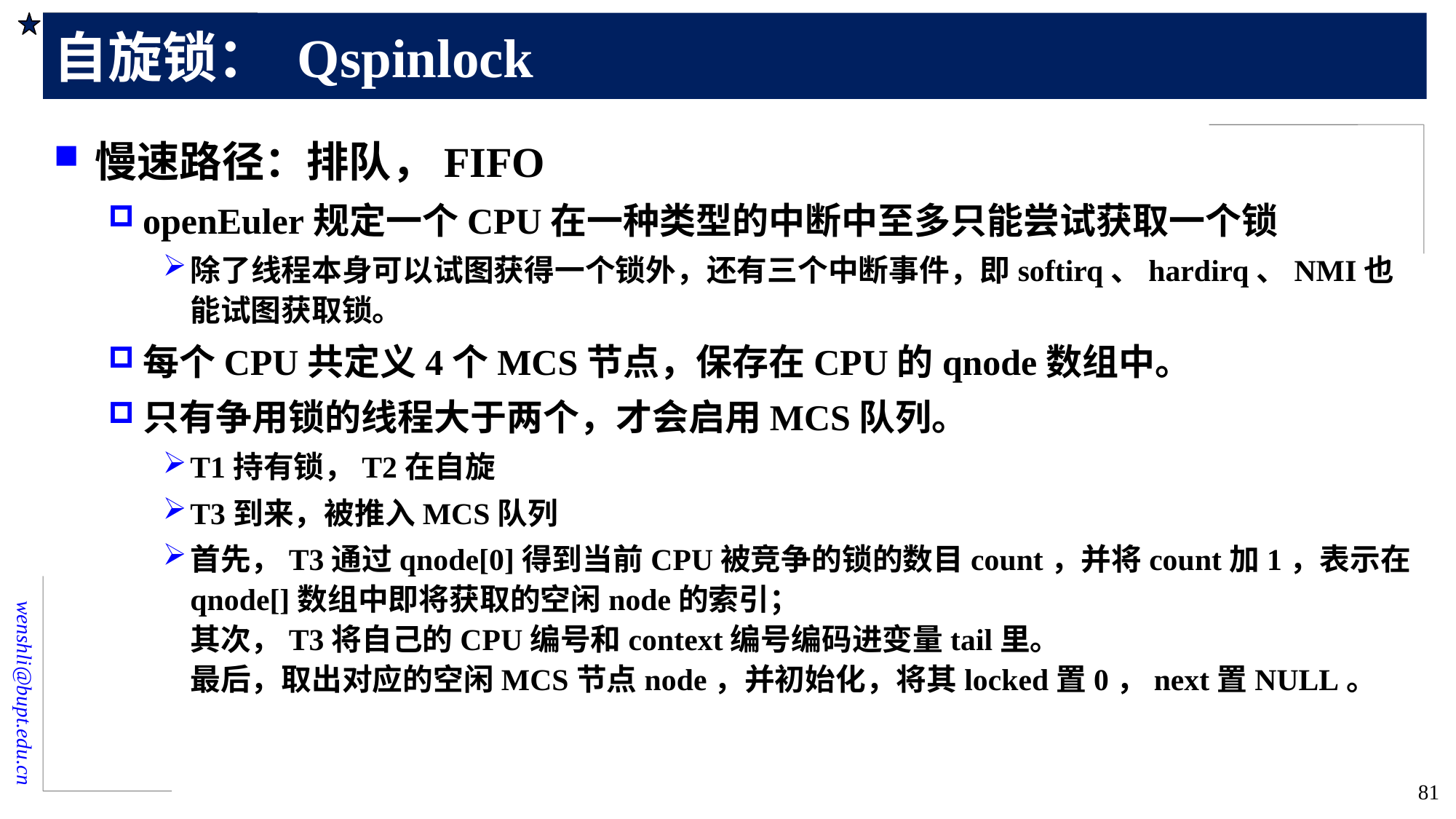

# 自旋锁： Qspinlock
慢速路径：排队，FIFO
openEuler规定一个CPU在一种类型的中断中至多只能尝试获取一个锁
除了线程本身可以试图获得一个锁外，还有三个中断事件，即softirq、hardirq、NMI也能试图获取锁。
每个CPU共定义4个MCS节点，保存在CPU的qnode数组中。
只有争用锁的线程大于两个，才会启用MCS队列。
T1持有锁，T2在自旋
T3到来，被推入MCS队列
首先，T3通过qnode[0]得到当前CPU被竞争的锁的数目count，并将count加1，表示在qnode[]数组中即将获取的空闲node的索引；
其次，T3将自己的CPU编号和context编号编码进变量tail里。
最后，取出对应的空闲MCS节点node，并初始化，将其locked置0，next置NULL。
81